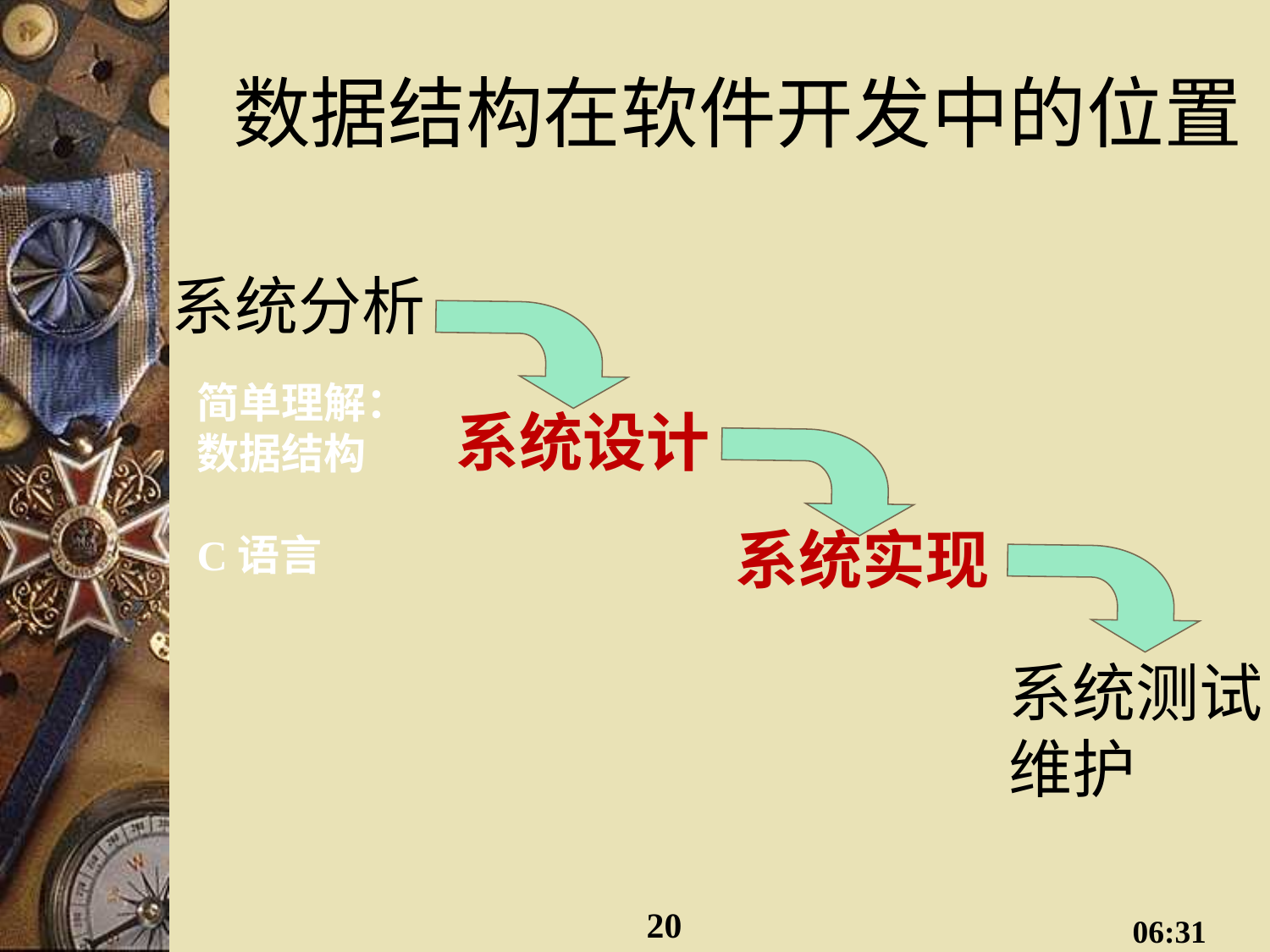

# 数据结构在软件开发中的位置

系统分析
简单理解：
数据结构

C语言

系统设计

系统实现
系统测试
维护